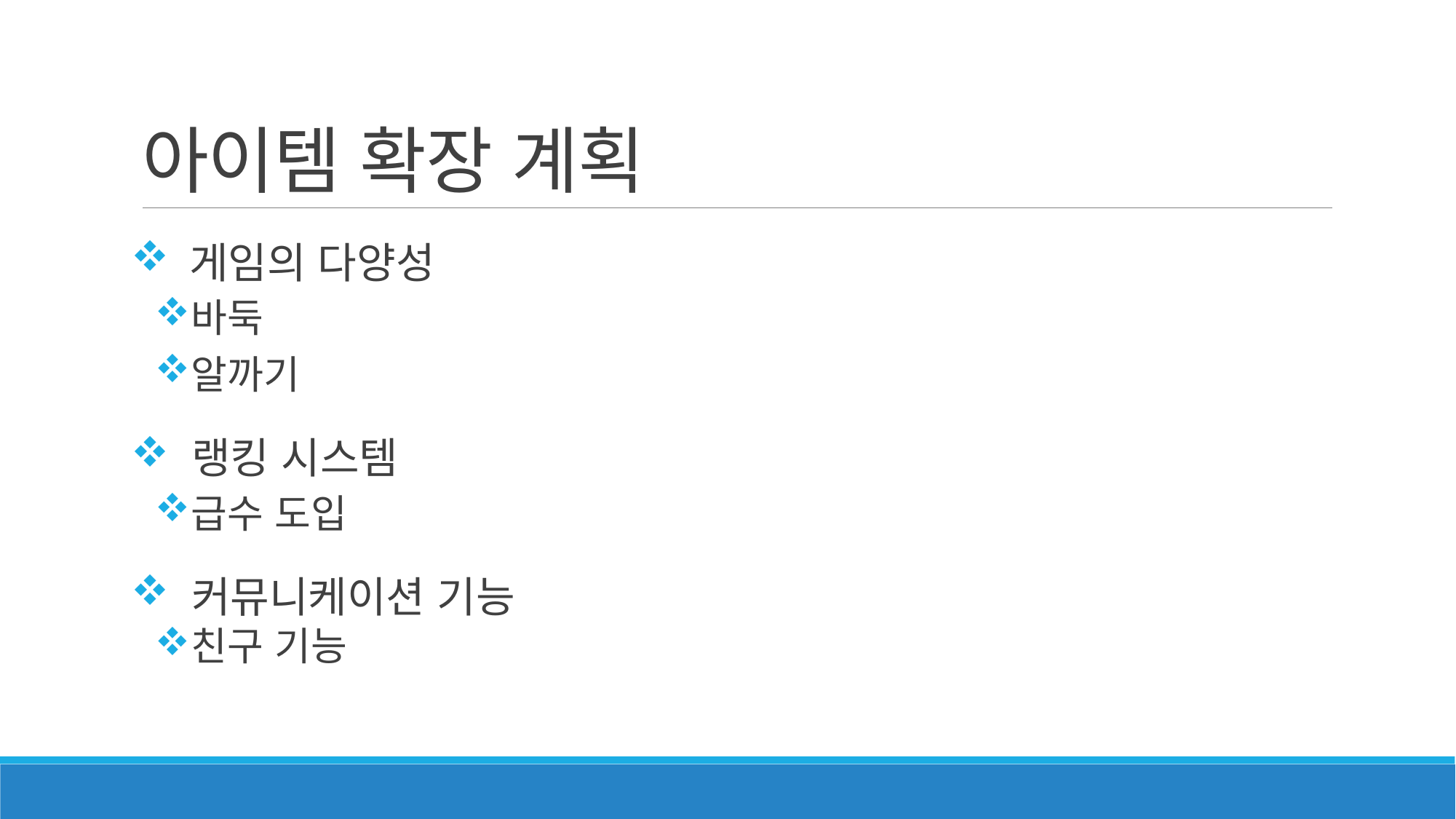

# 아이템 확장 계획
 게임의 다양성
바둑
알까기
 랭킹 시스템
급수 도입
 커뮤니케이션 기능
친구 기능